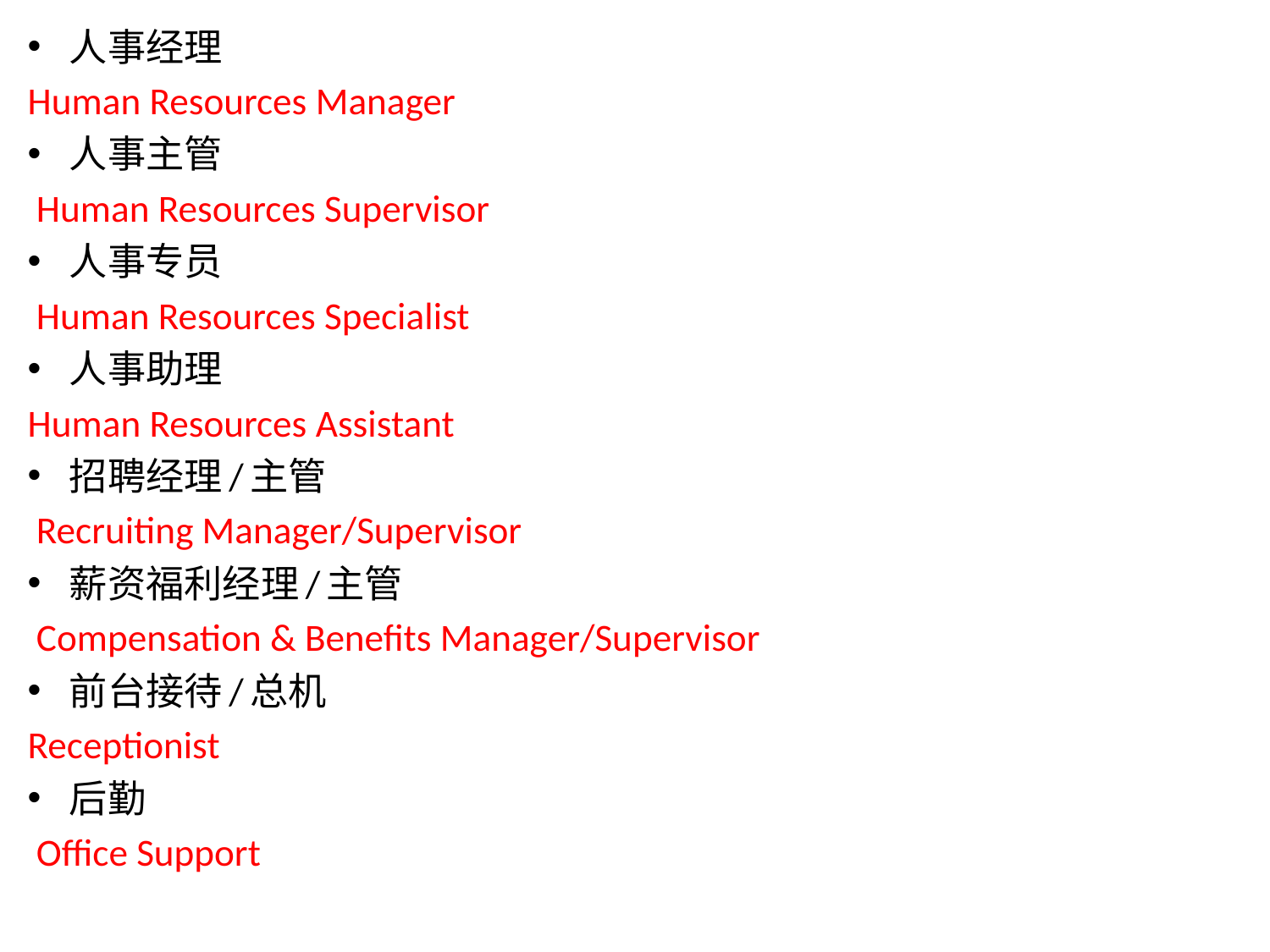

人事经理
Human Resources Manager
人事主管
 Human Resources Supervisor
人事专员
 Human Resources Specialist
人事助理
Human Resources Assistant
招聘经理/主管
 Recruiting Manager/Supervisor
薪资福利经理/主管
 Compensation & Benefits Manager/Supervisor
前台接待/总机
Receptionist
后勤
 Office Support